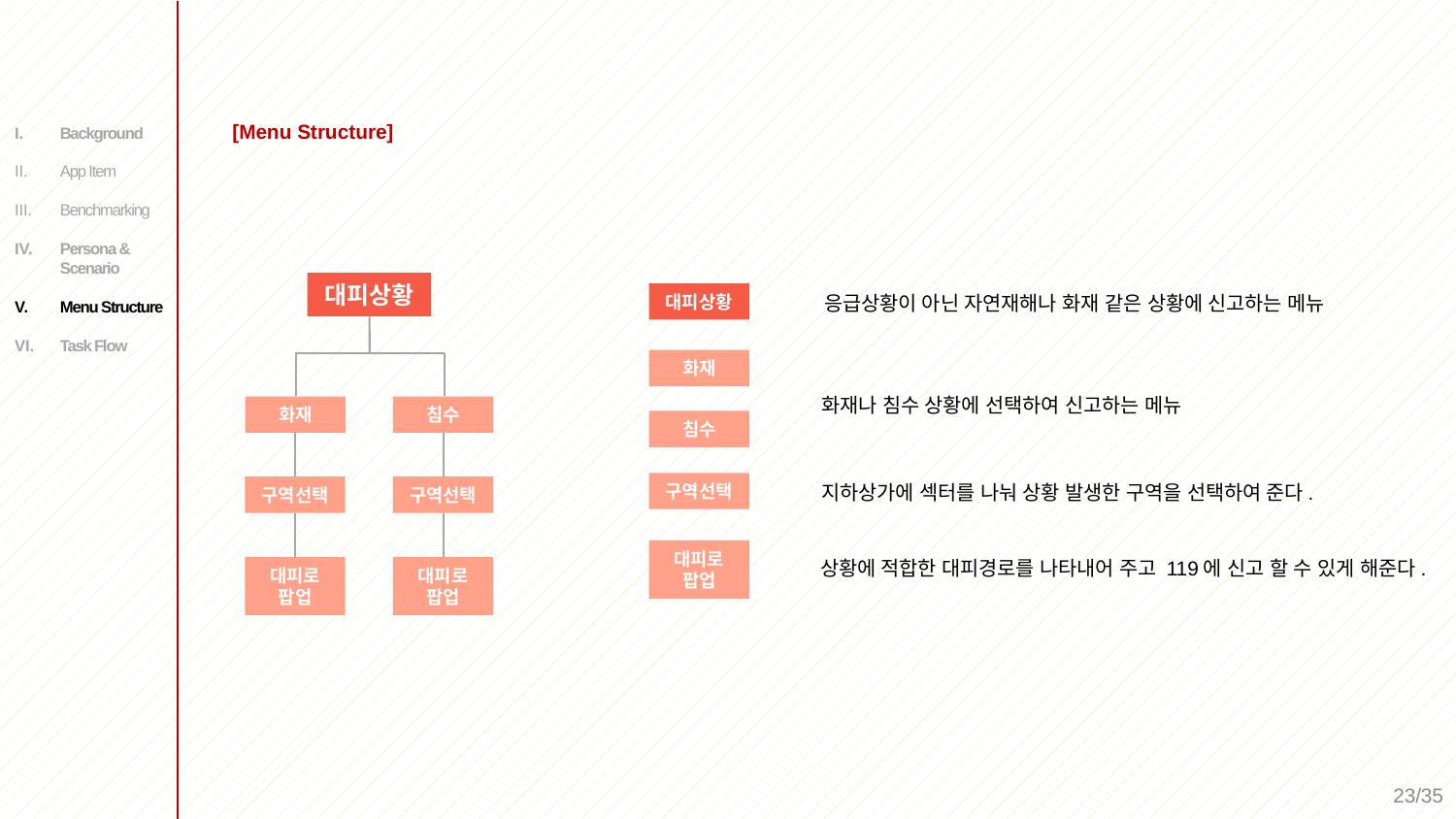

[Menu Structure]
Background

App Item

Benchmarking

Persona & Scenario

Menu Structure

Task Flow

대피상황
대피상황
응급상황이 아닌 자연재해나 화재 같은 상황에 신고하는 메뉴
화재
화재나 침수 상황에 선택하여 신고하는 메뉴
화재
침수
침수
지하상가에 섹터를 나눠 상황 발생한 구역을 선택하여 준다.
구역선택
구역선택
구역선택
대피로 팝업
상황에 적합한 대피경로를 나타내어 주고 119에 신고 할 수 있게 해준다.
대피로 팝업
대피로 팝업
23/35